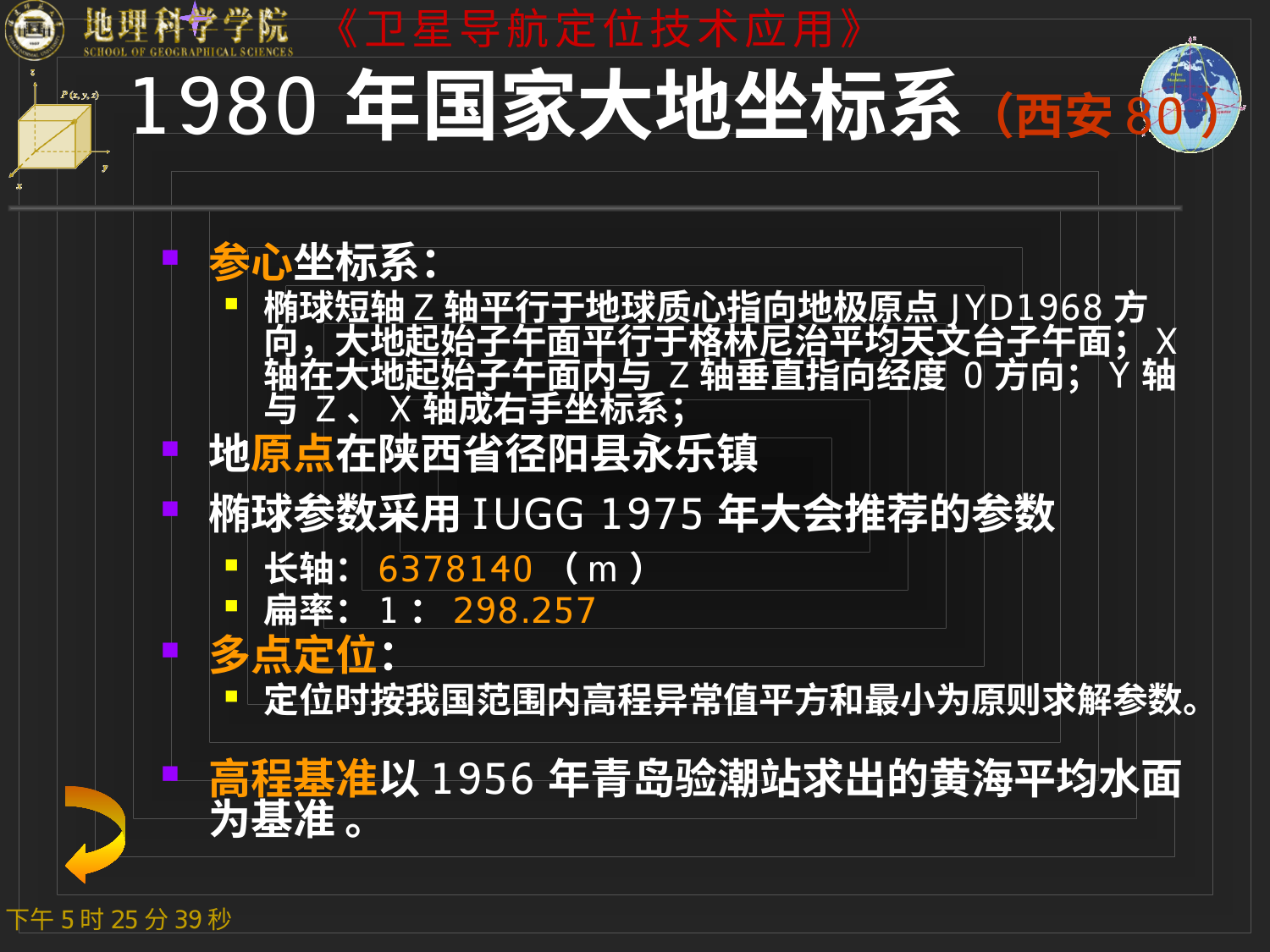

# 1980年国家大地坐标系（西安80）
参心坐标系：
椭球短轴Z轴平行于地球质心指向地极原点JYD1968方向，大地起始子午面平行于格林尼治平均天文台子午面；X轴在大地起始子午面内与 Z轴垂直指向经度 0方向；Y轴与 Z、X轴成右手坐标系；
地原点在陕西省径阳县永乐镇
椭球参数采用IUGG 1975年大会推荐的参数
长轴：6378140（m）
扁率：1：298.257
多点定位：
定位时按我国范围内高程异常值平方和最小为原则求解参数。
高程基准以1956年青岛验潮站求出的黄海平均水面为基准 。

下午5时25分39秒